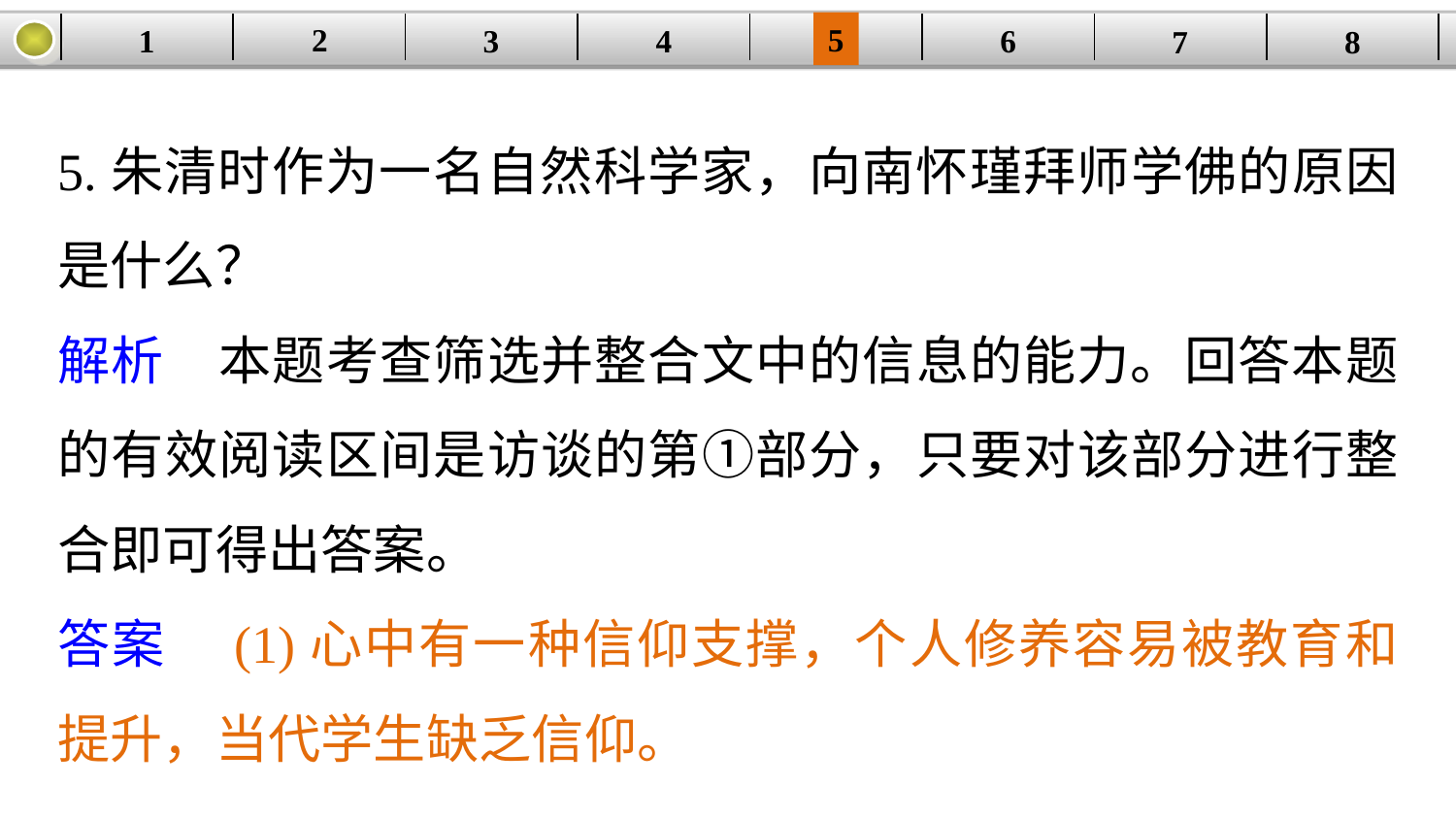

5
2
1
4
6
|  |  |  |  |  |  |  |  |
| --- | --- | --- | --- | --- | --- | --- | --- |
3
8
7

5.朱清时作为一名自然科学家，向南怀瑾拜师学佛的原因是什么？
解析　本题考查筛选并整合文中的信息的能力。回答本题的有效阅读区间是访谈的第①部分，只要对该部分进行整合即可得出答案。
答案　(1)心中有一种信仰支撑，个人修养容易被教育和提升，当代学生缺乏信仰。